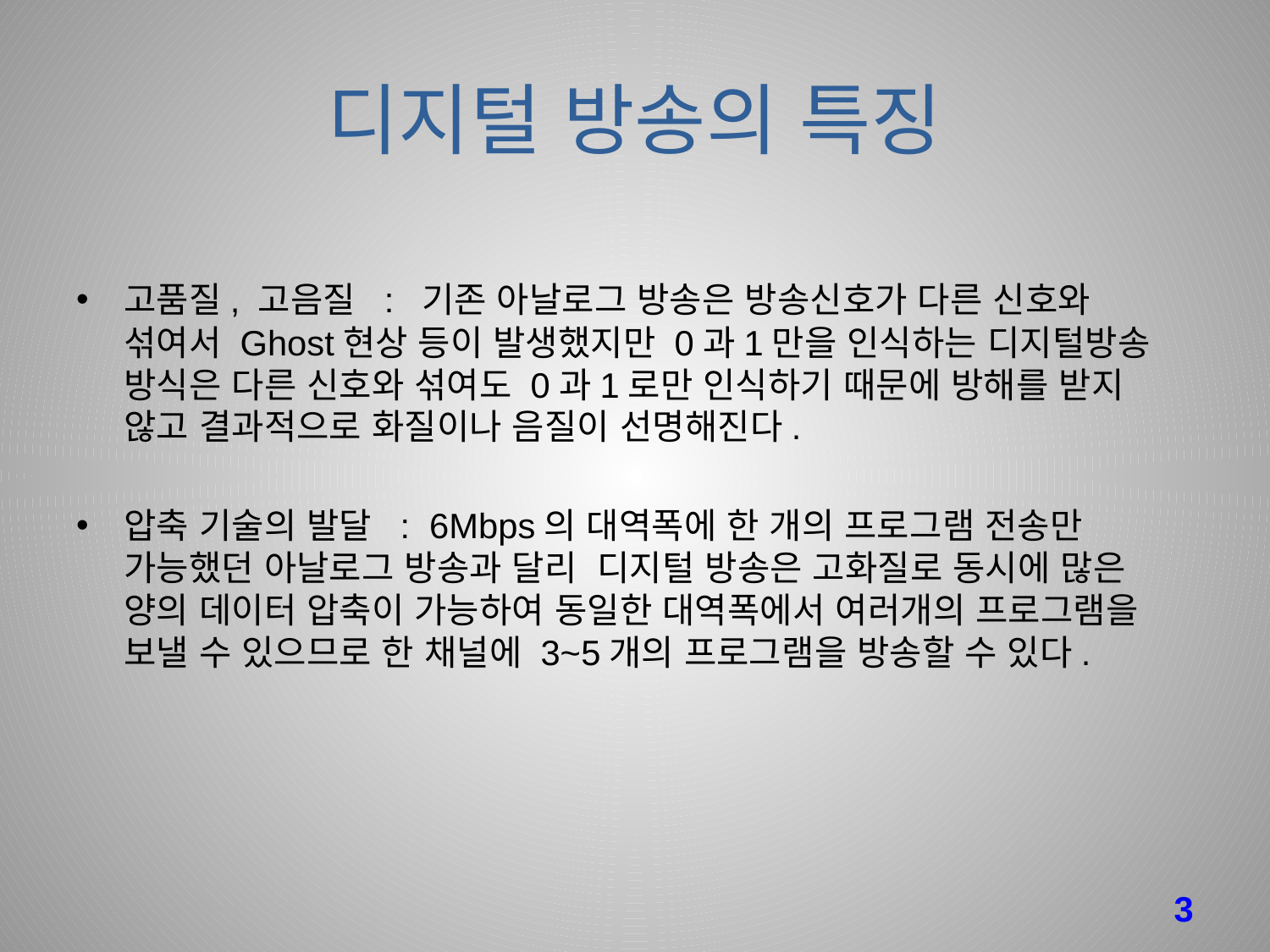

# 디지털 방송의 특징

고품질, 고음질  :  기존 아날로그 방송은 방송신호가 다른 신호와 섞여서 Ghost현상 등이 발생했지만 0과1만을 인식하는 디지털방송 방식은 다른 신호와 섞여도 0과1로만 인식하기 때문에 방해를 받지 않고 결과적으로 화질이나 음질이 선명해진다.

압축 기술의 발달  :  6Mbps의 대역폭에 한 개의 프로그램 전송만 가능했던 아날로그 방송과 달리  디지털 방송은 고화질로 동시에 많은 양의 데이터 압축이 가능하여 동일한 대역폭에서 여러개의 프로그램을 보낼 수 있으므로 한 채널에 3~5개의 프로그램을 방송할 수 있다.

3